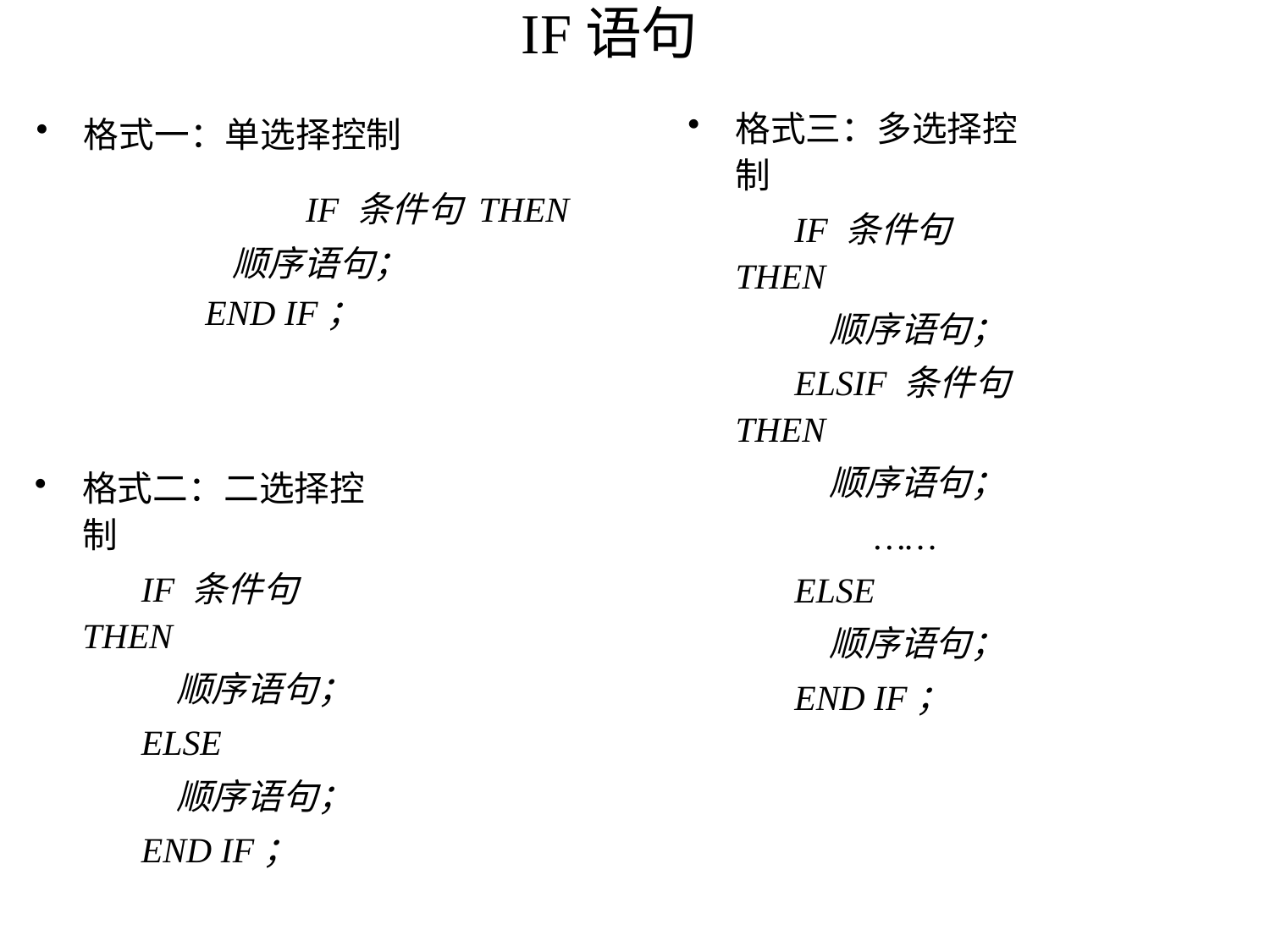

# IF语句

格式一：单选择控制
                   IF 条件句 THEN
                        顺序语句；
                   END IF；
格式三：多选择控制
            IF 条件句 THEN
                 顺序语句；
            ELSIF 条件句 THEN
                 顺序语句；
                     ……
            ELSE
                 顺序语句；
            END IF；
格式二：二选择控制
            IF 条件句 THEN
                 顺序语句；
            ELSE
                 顺序语句；
            END IF；